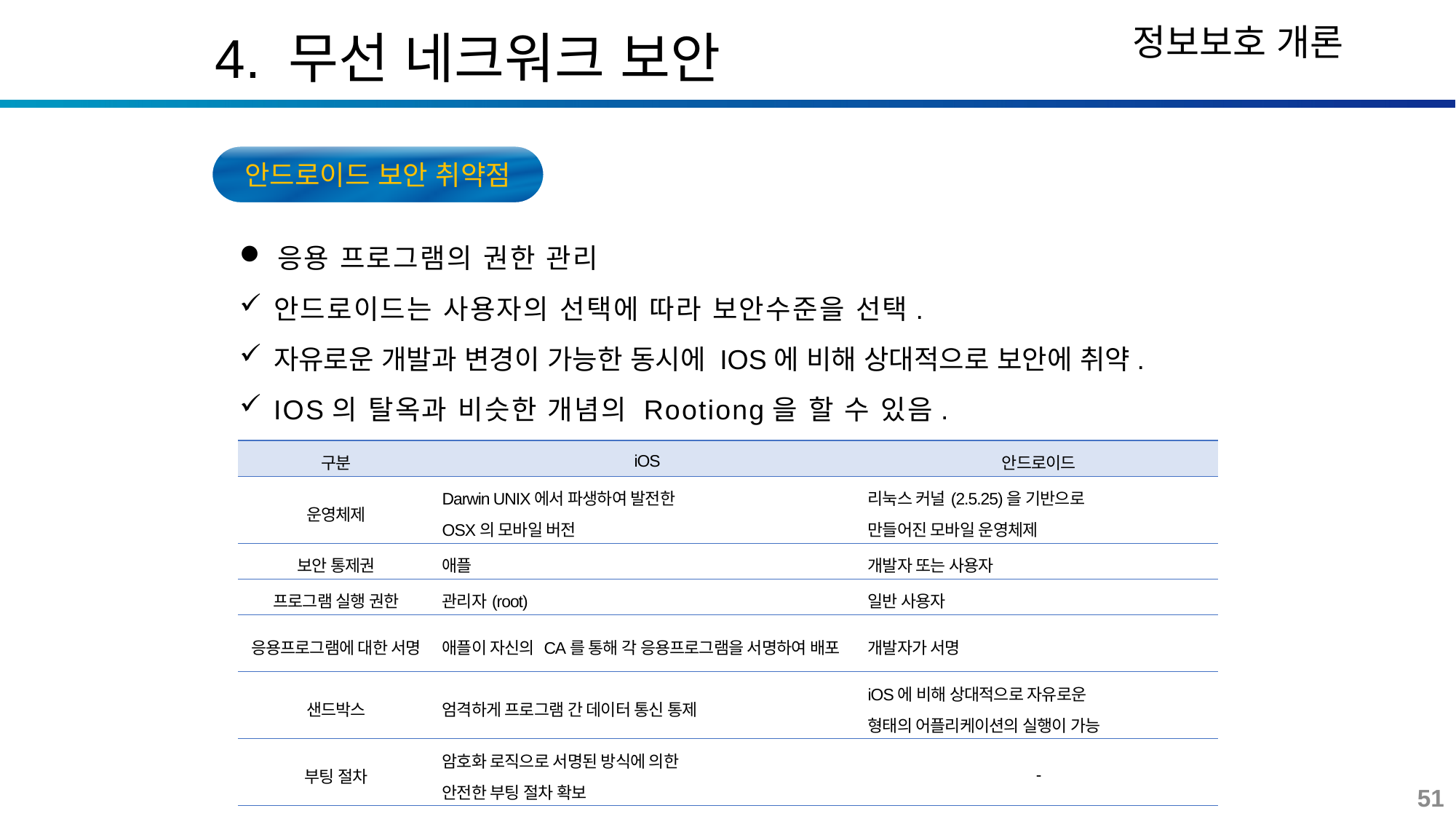

4. 무선 네크워크 보안
안드로이드 보안 취약점

응용 프로그램의 권한 관리
안드로이드는 사용자의 선택에 따라 보안수준을 선택.
자유로운 개발과 변경이 가능한 동시에 IOS에 비해 상대적으로 보안에 취약.
IOS의 탈옥과 비슷한 개념의 Rootiong을 할 수 있음.
| 구분 | iOS | 안드로이드 |
| --- | --- | --- |
| 운영체제 | Darwin UNIX에서 파생하여 발전한 OSX의 모바일 버전 | 리눅스 커널(2.5.25)을 기반으로 만들어진 모바일 운영체제 |
| 보안 통제권 | 애플 | 개발자 또는 사용자 |
| 프로그램 실행 권한 | 관리자(root) | 일반 사용자 |
| 응용프로그램에 대한 서명 | 애플이 자신의 CA를 통해 각 응용프로그램을 서명하여 배포 | 개발자가 서명 |
| 샌드박스 | 엄격하게 프로그램 간 데이터 통신 통제 | iOS에 비해 상대적으로 자유로운 형태의 어플리케이션의 실행이 가능 |
| 부팅 절차 | 암호화 로직으로 서명된 방식에 의한 안전한 부팅 절차 확보 | - |
| 소프트웨어 관리 | 단말 기기별 고유한 소프트웨어 설치 키 관리 | - |

51